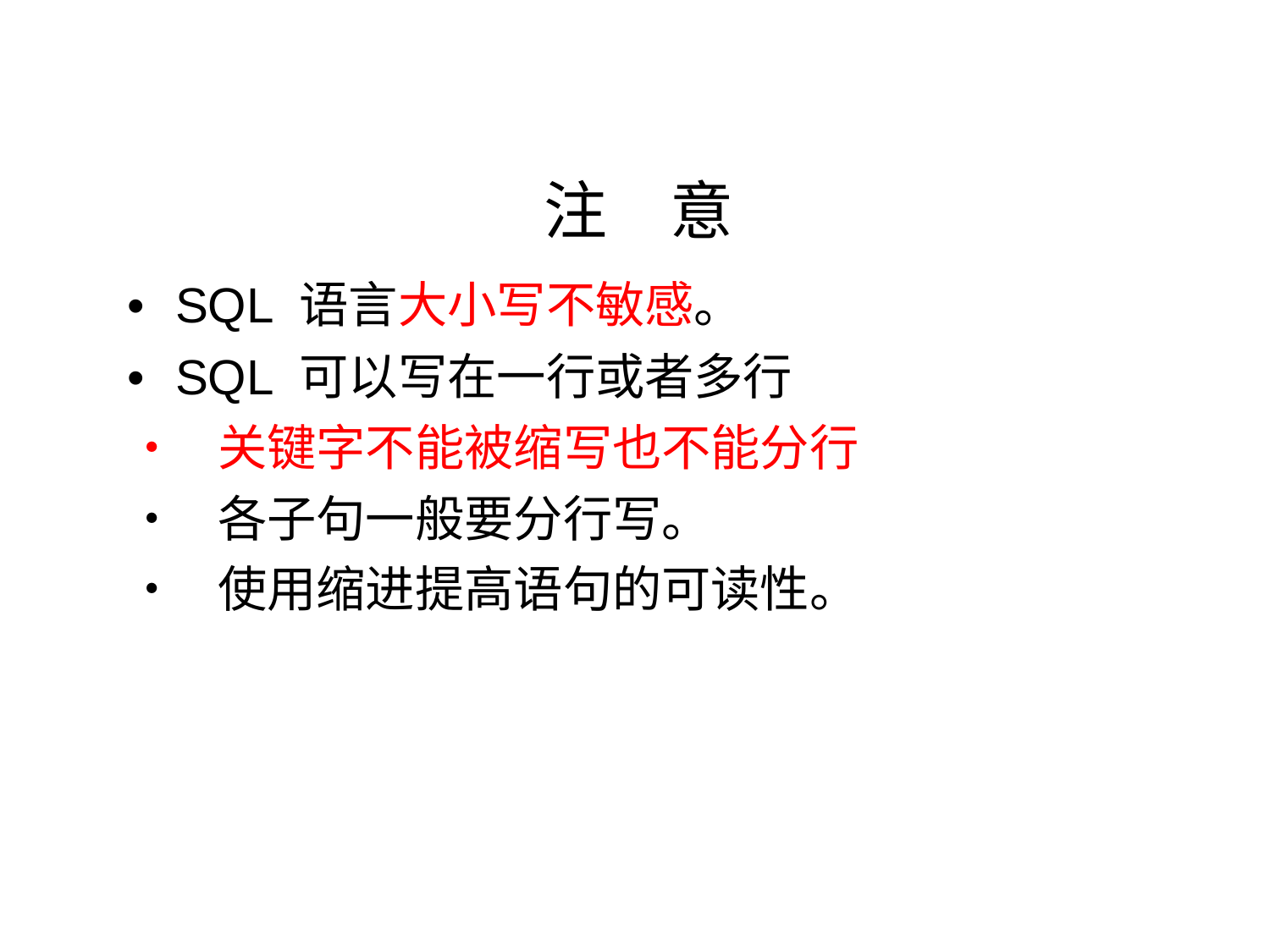

注 意
• SQL 语言大小写不敏感。
• SQL 可以写在一行或者多行
• 关键字不能被缩写也不能分行
• 各子句一般要分行写。
• 使用缩进提高语句的可读性。